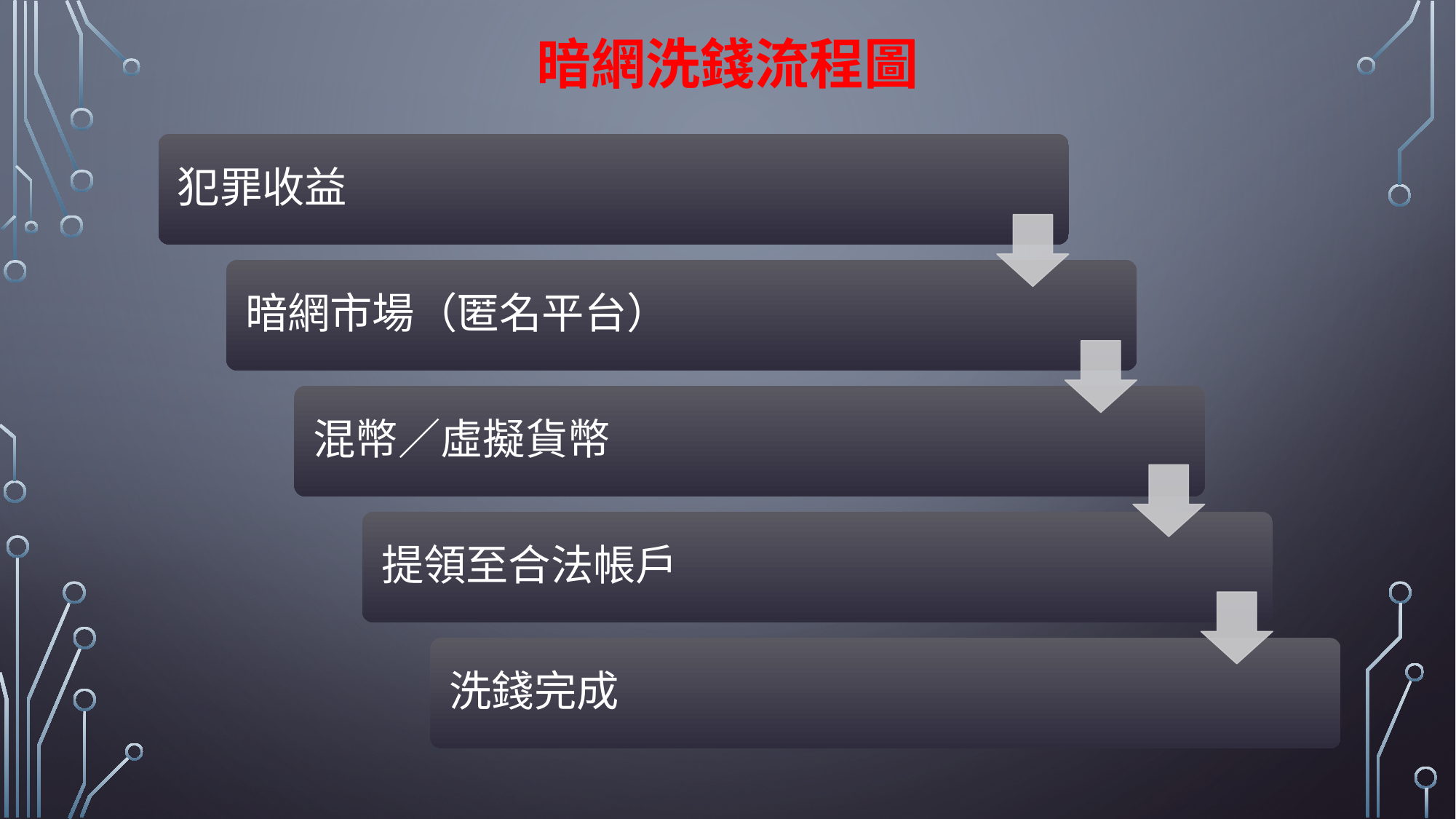

暗網洗錢流程圖
犯罪收益
暗網市場（匿名平台）
混幣／虛擬貨幣
提領至合法帳戶
洗錢完成